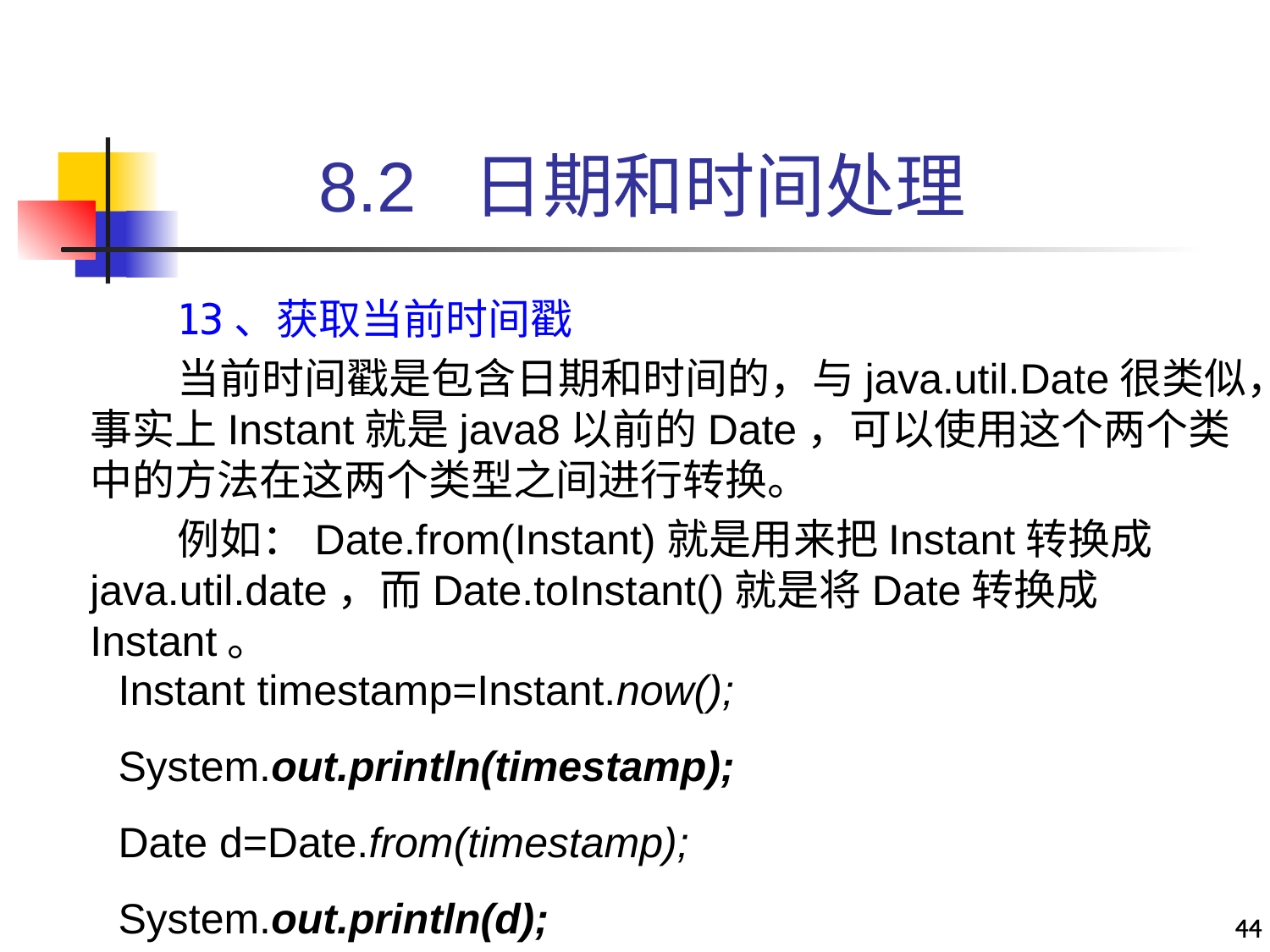

# 8.2  日期和时间处理
13、获取当前时间戳
当前时间戳是包含日期和时间的，与java.util.Date很类似，事实上Instant就是java8以前的Date，可以使用这个两个类中的方法在这两个类型之间进行转换。
例如：Date.from(Instant)就是用来把Instant转换成java.util.date，而Date.toInstant()就是将Date转换成Instant。
Instant timestamp=Instant.now();
System.out.println(timestamp);
Date d=Date.from(timestamp);
System.out.println(d);
44